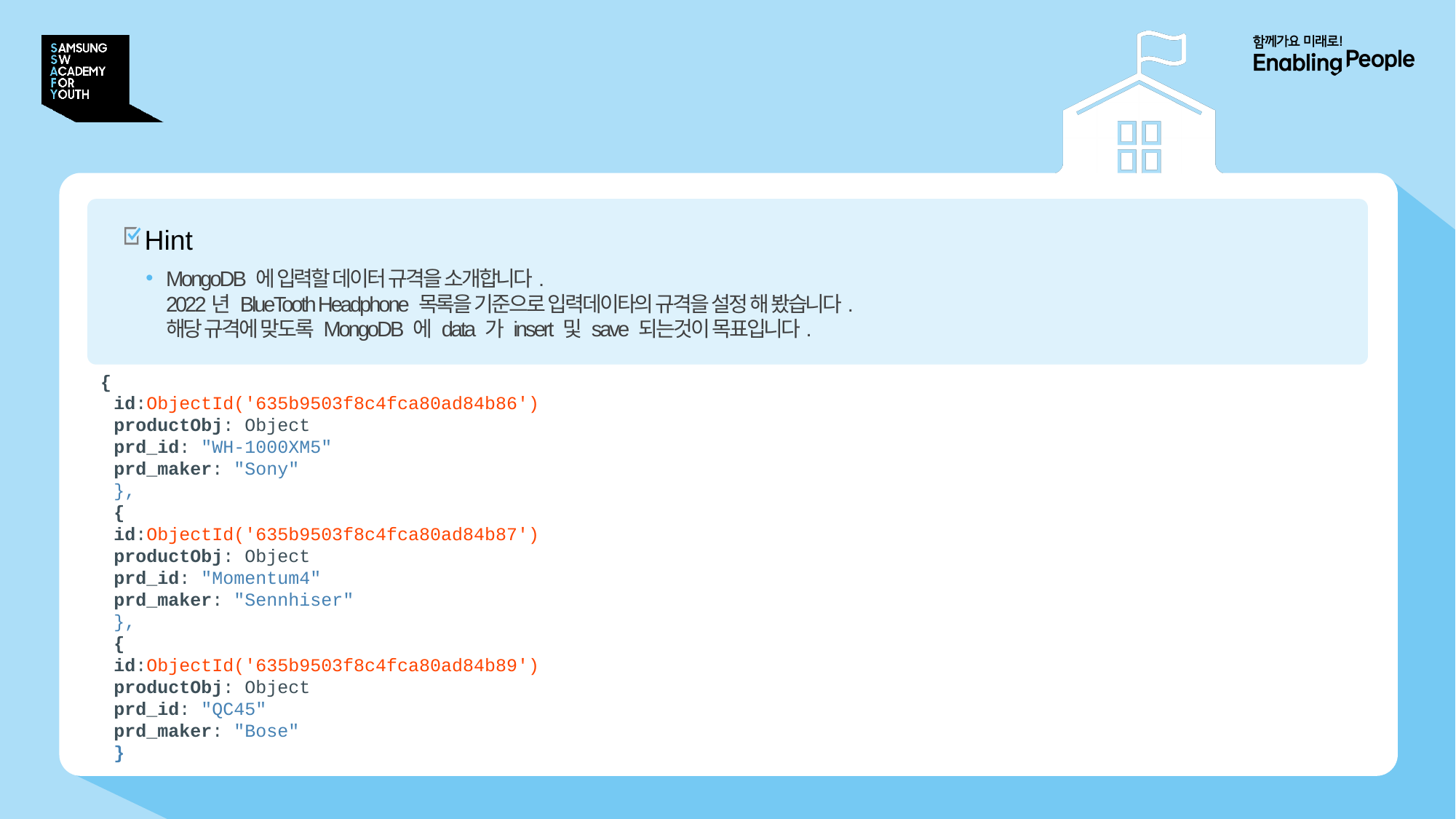

# 기능 명세

Hint
MongoDB 에 입력할 데이터 규격을 소개합니다.
2022년 BlueTooth Headphone 목록을 기준으로 입력데이타의 규격을 설정 해 봤습니다.
해당 규격에 맞도록 MongoDB 에 data 가 insert 및 save 되는것이 목표입니다.

{
id:ObjectId('635b9503f8c4fca80ad84b86')
productObj: Object
prd_id: "WH-1000XM5"
prd_maker: "Sony"
},
{
id:ObjectId('635b9503f8c4fca80ad84b87')
productObj: Object
prd_id: "Momentum4"
prd_maker: "Sennhiser"
},
{
id:ObjectId('635b9503f8c4fca80ad84b89')
productObj: Object
prd_id: "QC45"
prd_maker: "Bose"
}